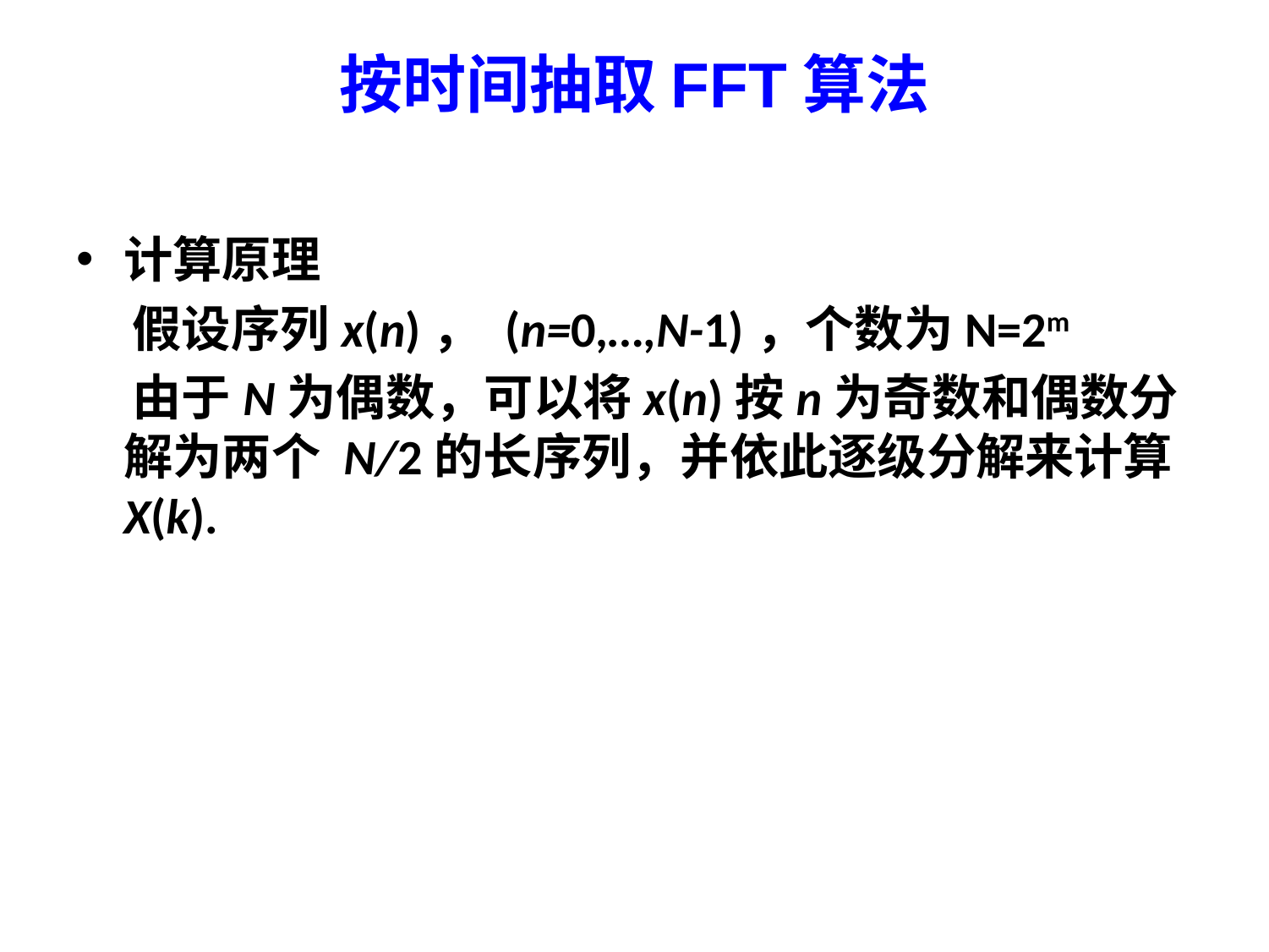

# 按时间抽取FFT算法
计算原理
    假设序列x(n)， (n=0,…,N-1)，个数为N=2m
    由于N为偶数，可以将x(n)按n为奇数和偶数分解为两个 N/2的长序列，并依此逐级分解来计算X(k).